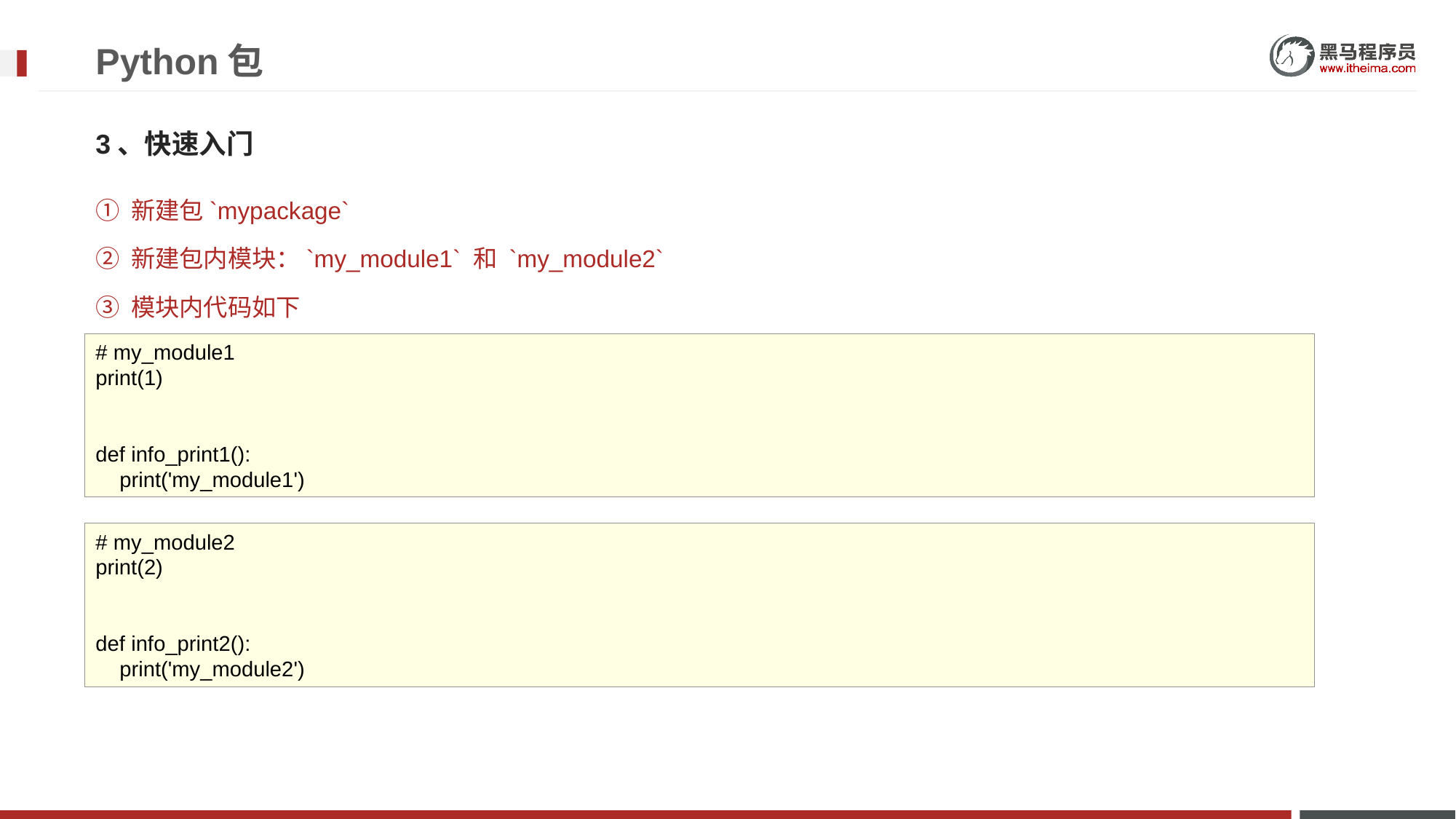

# Python包
3、快速入门
① 新建包`mypackage`
② 新建包内模块：`my_module1` 和 `my_module2`
③ 模块内代码如下
# my_module1
print(1)

def info_print1():
    print('my_module1')
# my_module2
print(2)

def info_print2():
    print('my_module2')